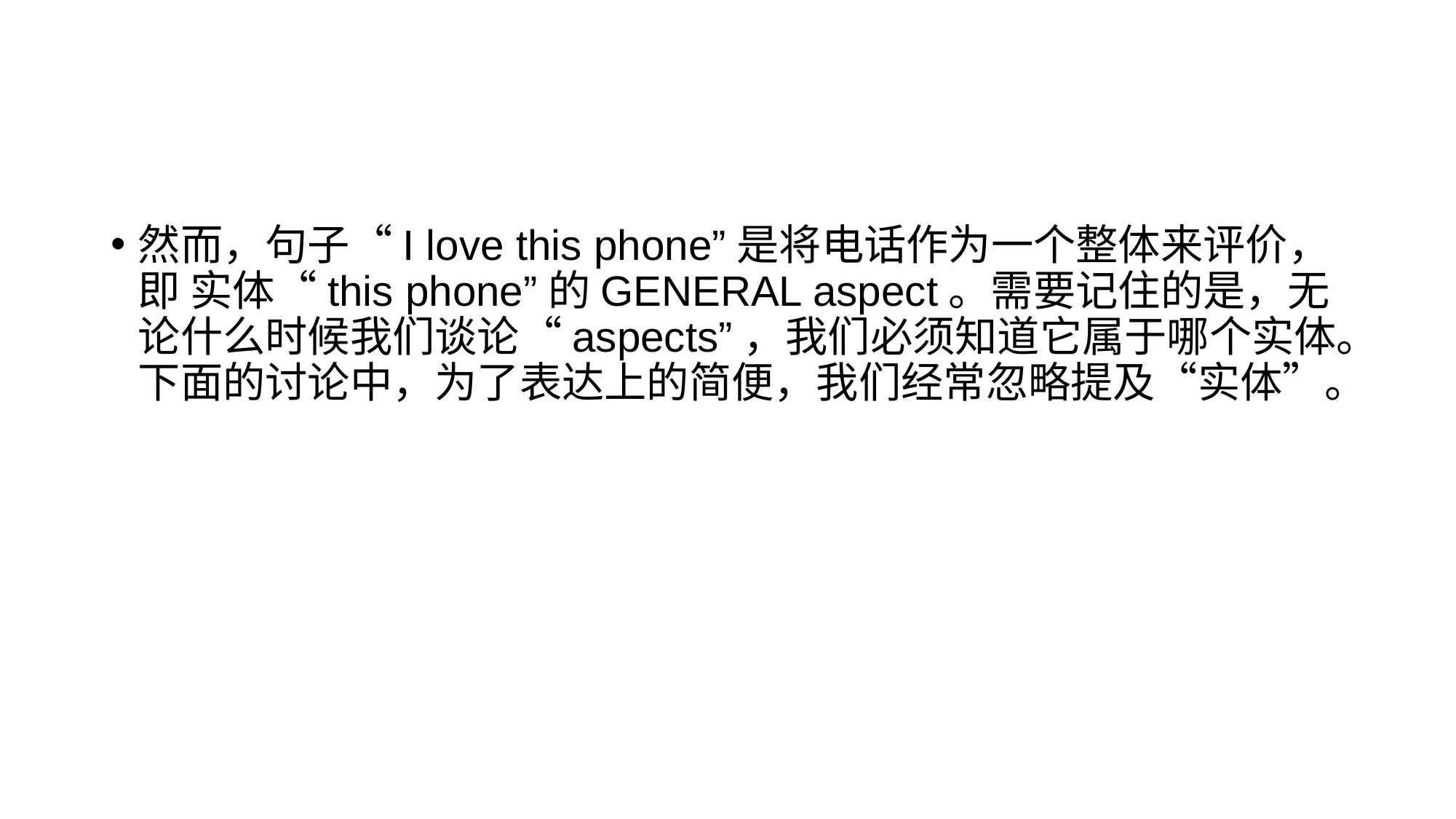

#
然而，句子“I love this phone”是将电话作为一个整体来评价，即 实体“this phone”的GENERAL aspect。需要记住的是，无论什么时候我们谈论“aspects”，我们必须知道它属于哪个实体。下面的讨论中，为了表达上的简便，我们经常忽略提及“实体”。